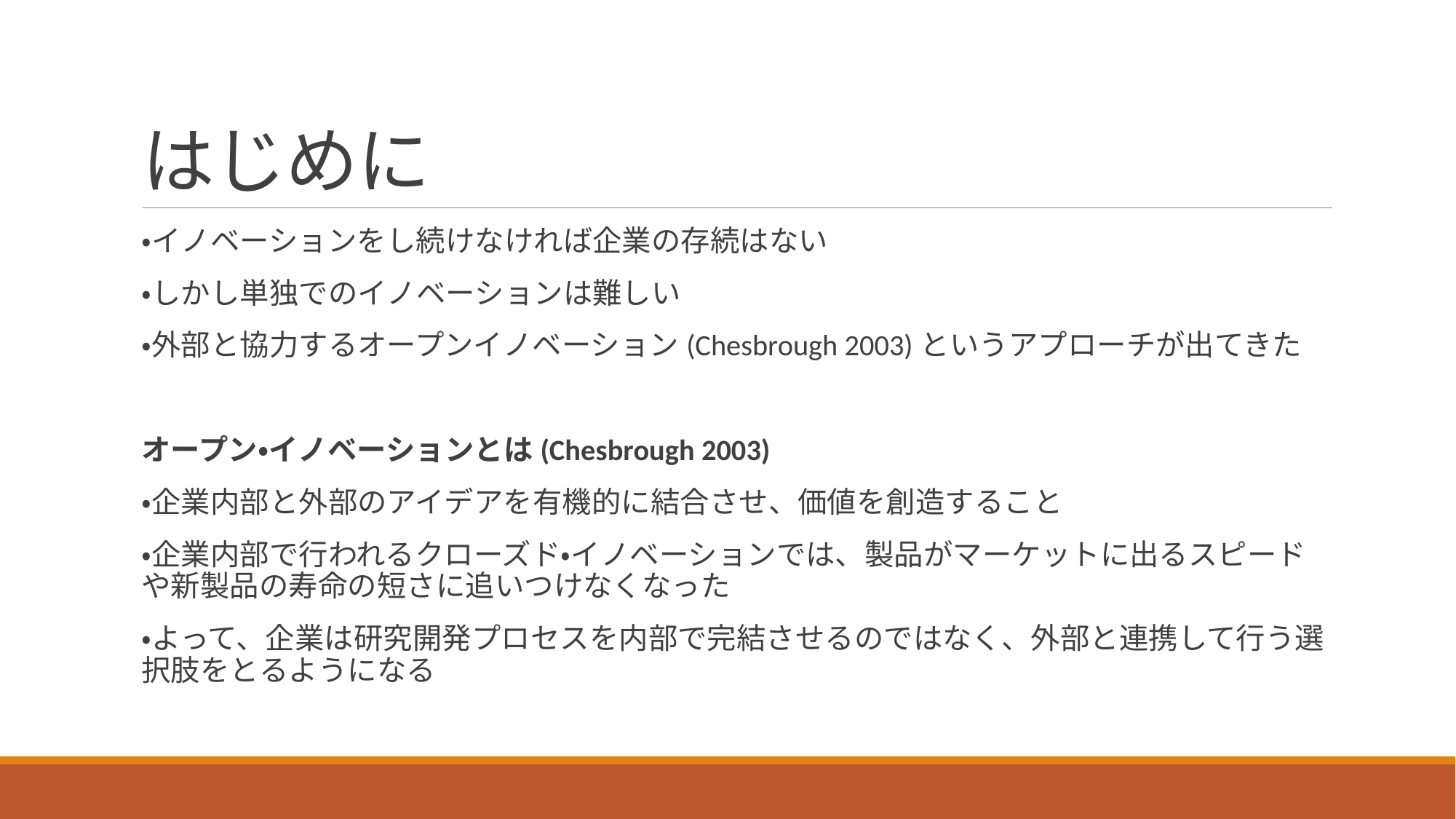

# はじめに
・イノベーションをし続けなければ企業の存続はない
・しかし単独でのイノベーションは難しい
・外部と協力するオープンイノベーション(Chesbrough 2003)というアプローチが出てきた

オープン・イノベーションとは(Chesbrough 2003)
・企業内部と外部のアイデアを有機的に結合させ、価値を創造すること
・企業内部で行われるクローズド・イノベーションでは、製品がマーケットに出るスピードや新製品の寿命の短さに追いつけなくなった
・よって、企業は研究開発プロセスを内部で完結させるのではなく、外部と連携して行う選択肢をとるようになる